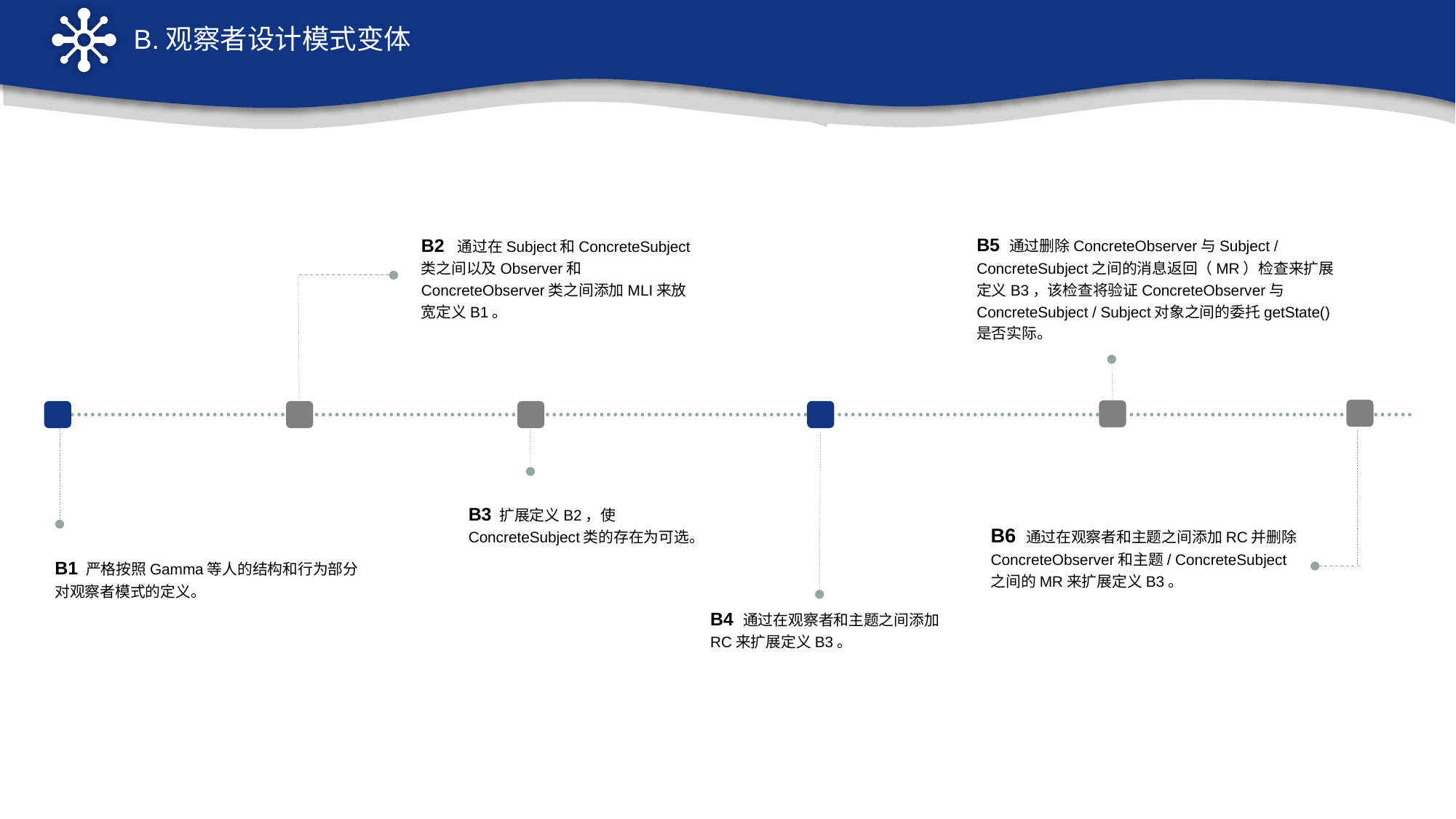

B.观察者设计模式变体
B5 通过删除ConcreteObserver与Subject / ConcreteSubject之间的消息返回（MR）检查来扩展定义B3，该检查将验证ConcreteObserver与ConcreteSubject / Subject对象之间的委托getState()是否实际。
B2  通过在Subject和ConcreteSubject类之间以及Observer和ConcreteObserver类之间添加MLI来放宽定义B1。

B6 通过在观察者和主题之间添加RC并删除ConcreteObserver和主题/ ConcreteSubject之间的MR来扩展定义B3。
B3 扩展定义B2，使ConcreteSubject类的存在为可选。
B1 严格按照Gamma等人的结构和行为部分对观察者模式的定义。
B4 通过在观察者和主题之间添加RC来扩展定义B3。